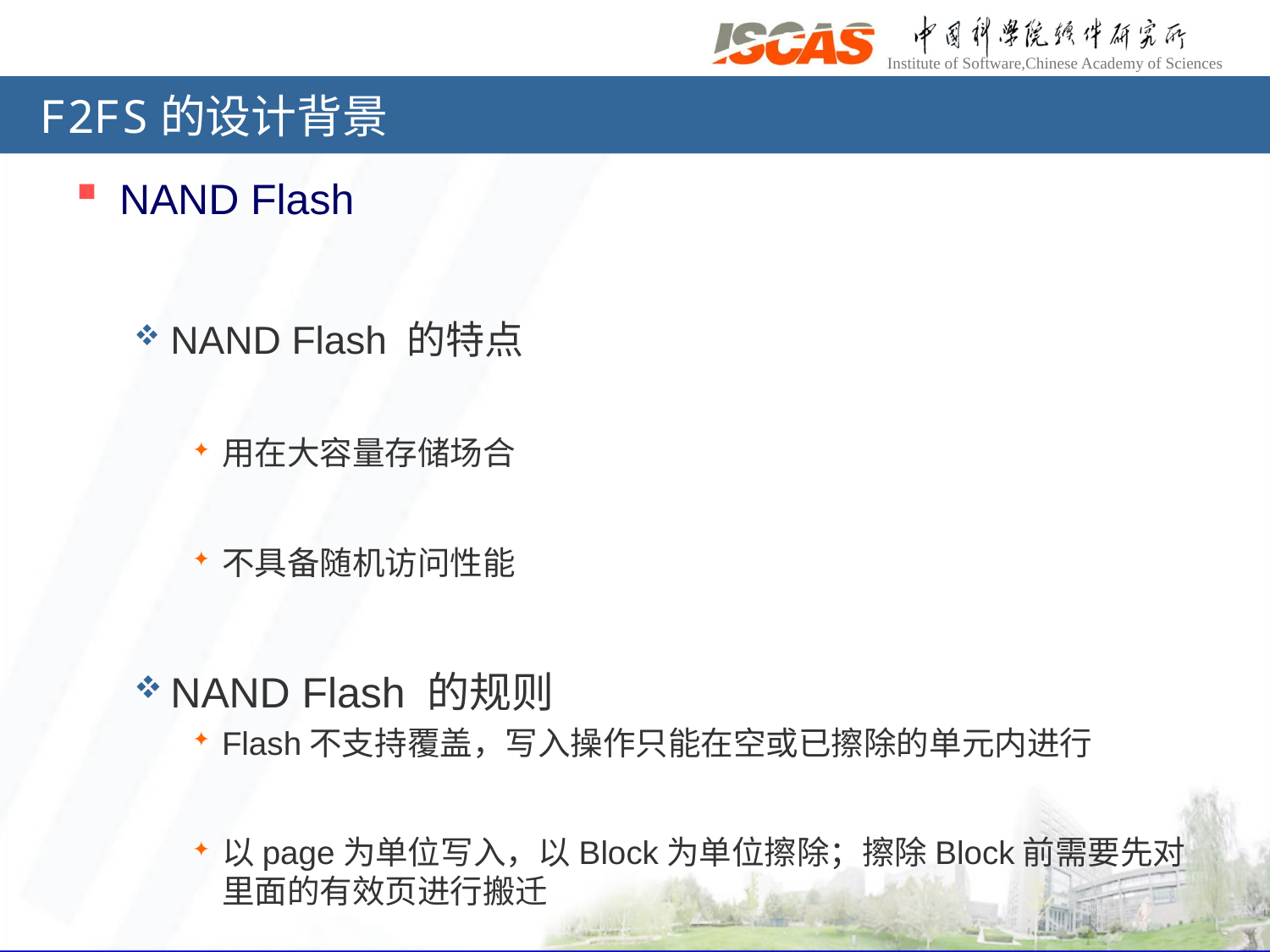

# F2FS的设计背景
NAND Flash

NAND Flash 的特点

用在大容量存储场合

不具备随机访问性能

NAND Flash 的规则
Flash不支持覆盖，写入操作只能在空或已擦除的单元内进行

以page为单位写入，以Block为单位擦除；擦除Block前需要先对里面的有效页进行搬迁

Block有擦除次数限制，擦除次数过多会成为坏块（bad block）